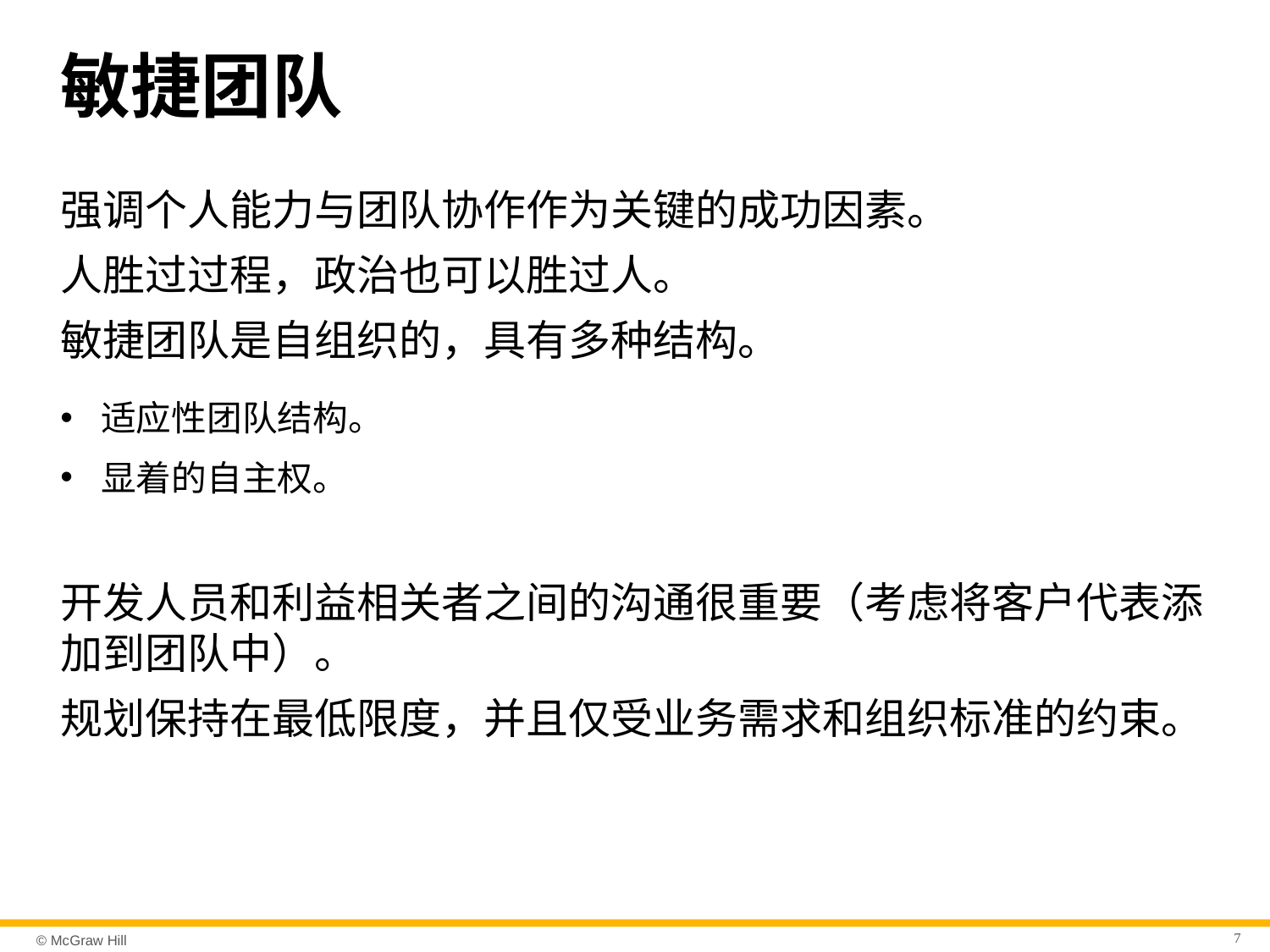

# 敏捷团队
强调个人能力与团队协作作为关键的成功因素。
人胜过过程，政治也可以胜过人。
敏捷团队是自组织的，具有多种结构。
适应性团队结构。
显着的自主权。
开发人员和利益相关者之间的沟通很重要（考虑将客户代表添加到团队中）。
规划保持在最低限度，并且仅受业务需求和组织标准的约束。
7